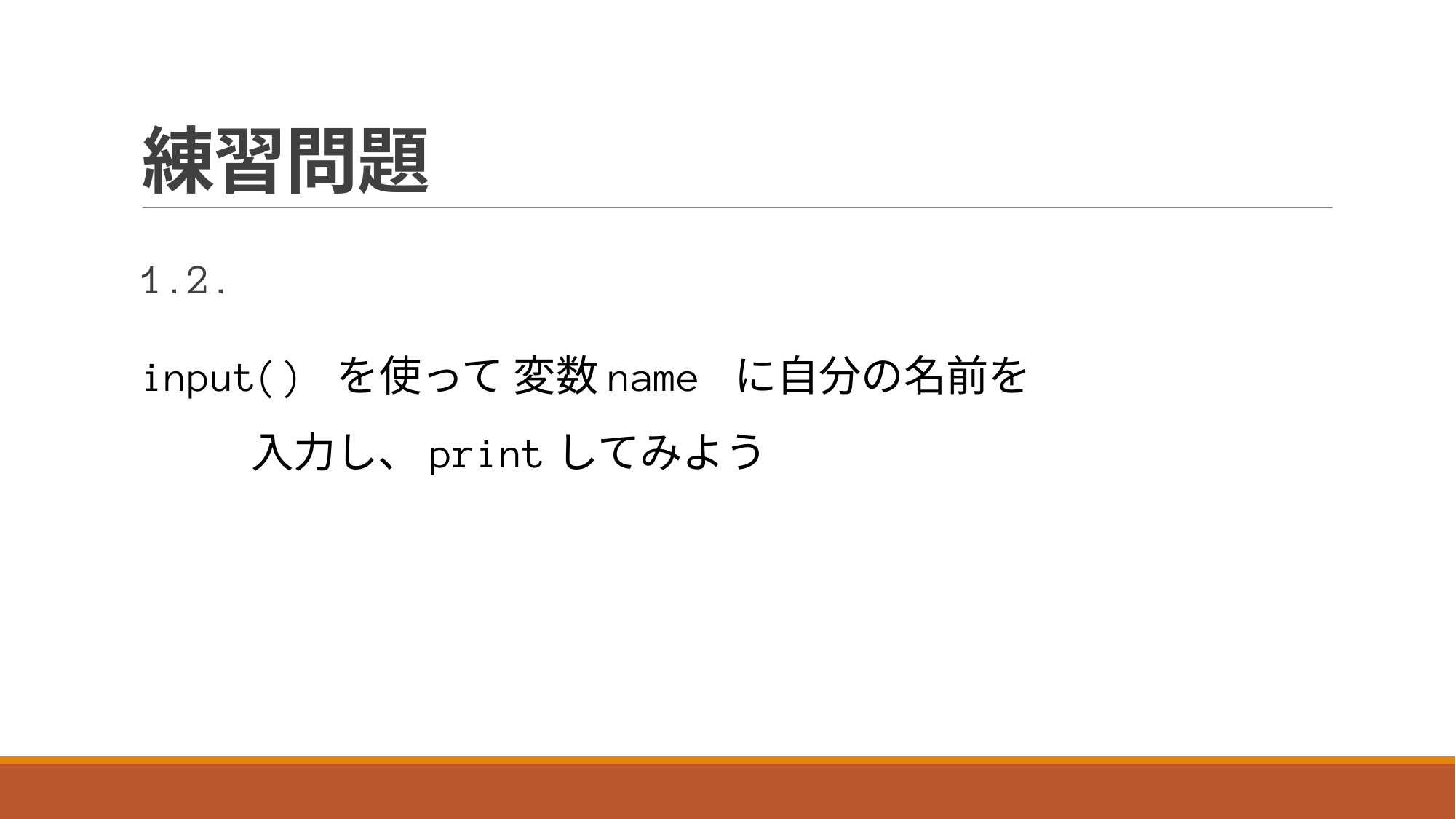

# 練習問題
1.2.
input() を使って 変数name に自分の名前を
	入力し、printしてみよう